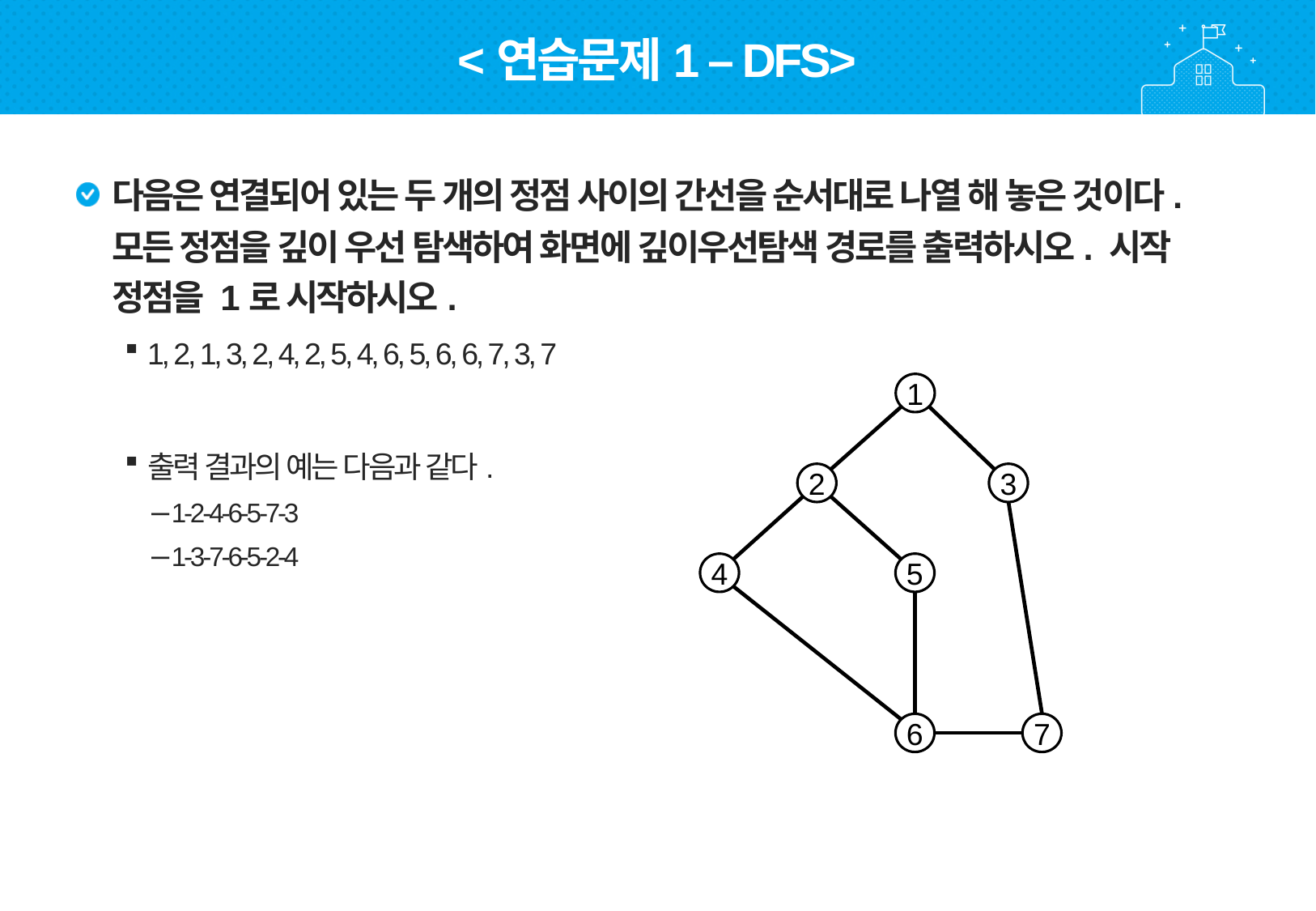

<연습문제1 – DFS>
다음은 연결되어 있는 두 개의 정점 사이의 간선을 순서대로 나열 해 놓은 것이다. 모든 정점을 깊이 우선 탐색하여 화면에 깊이우선탐색 경로를 출력하시오. 시작 정점을 1로 시작하시오.
1, 2, 1, 3, 2, 4, 2, 5, 4, 6, 5, 6, 6, 7, 3, 7

출력 결과의 예는 다음과 같다.
1-2-4-6-5-7-3
1-3-7-6-5-2-4

1
2
3
4
5
6
7